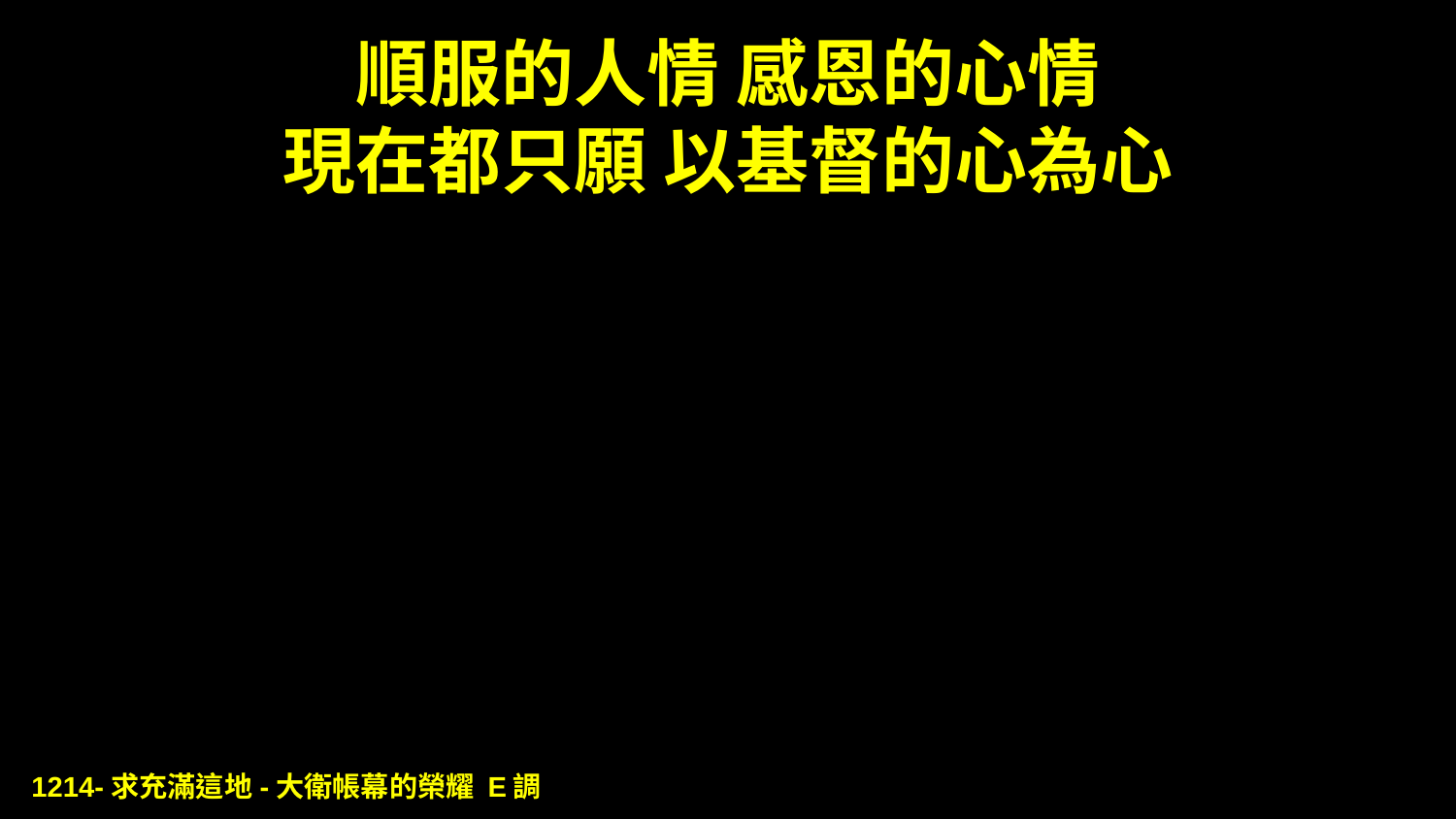

# 順服的人情 感恩的心情 現在都只願 以基督的心為心
1214-求充滿這地-大衛帳幕的榮耀 E調